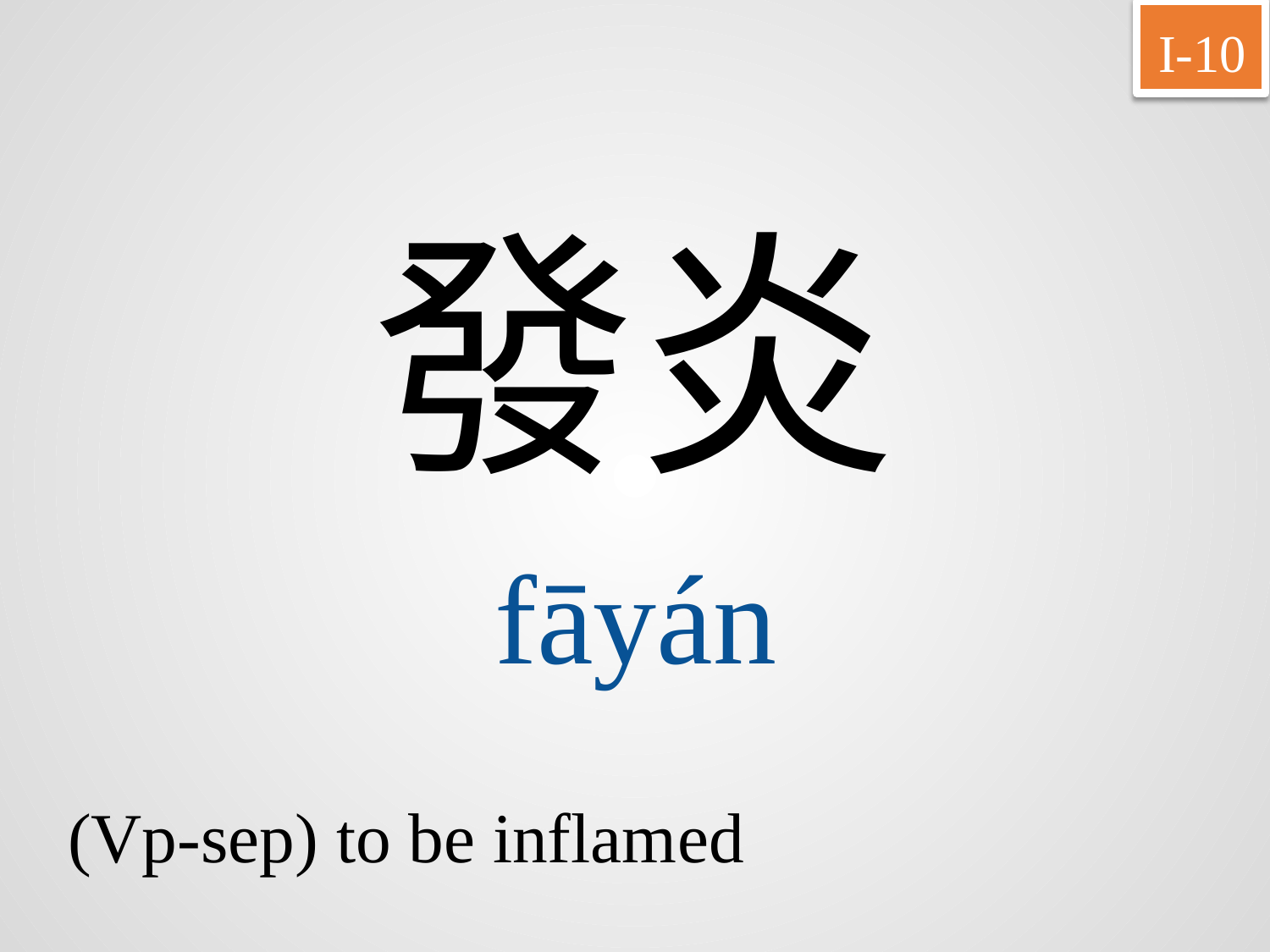

I-10

發炎
fāyán
(Vp-sep) to be inflamed